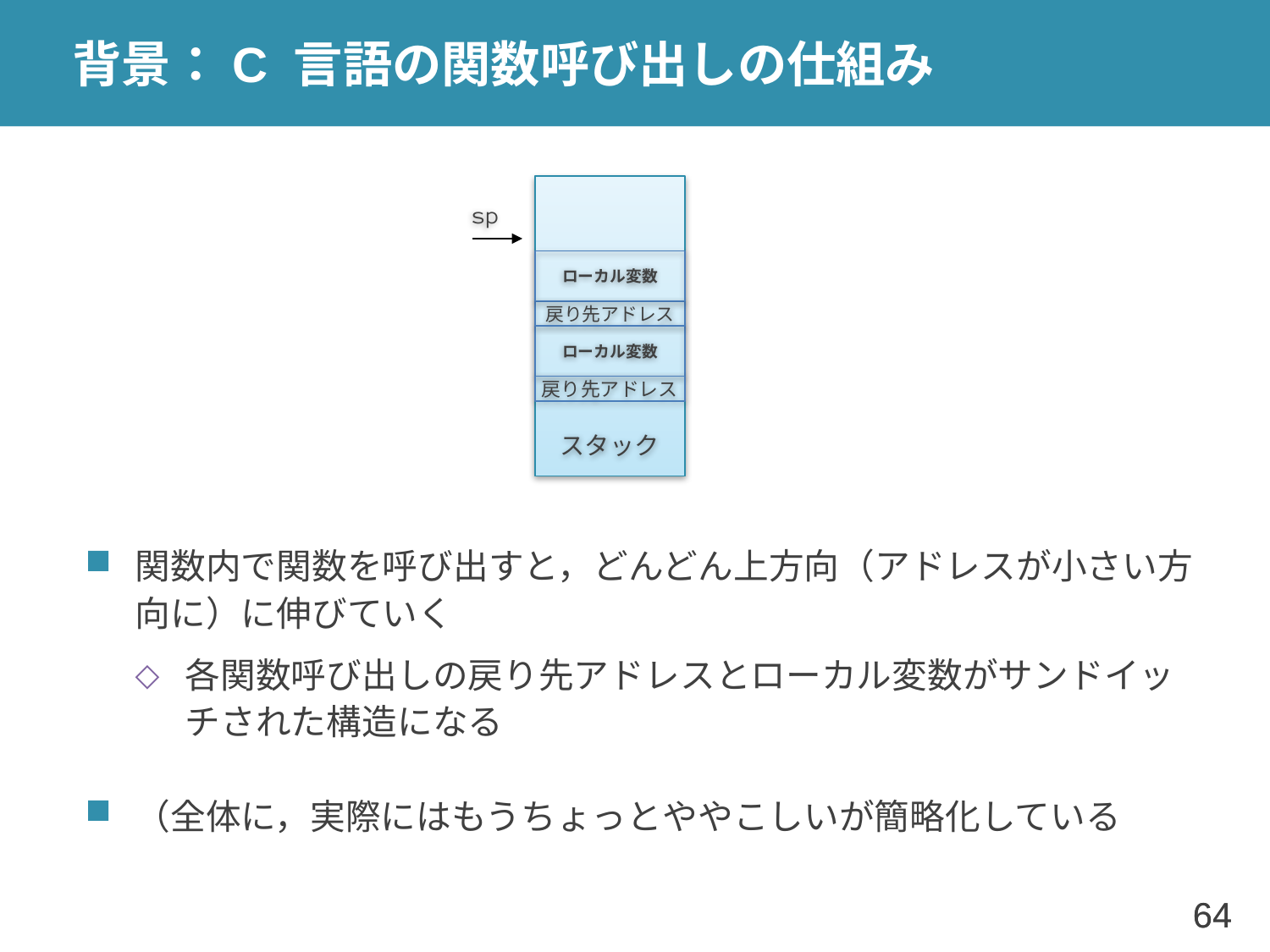

# 背景：C 言語の関数呼び出しの仕組み

sp
ローカル変数
戻り先アドレス
ローカル変数
戻り先アドレス
スタック
関数内で関数を呼び出すと，どんどん上方向（アドレスが小さい方向に）に伸びていく
各関数呼び出しの戻り先アドレスとローカル変数がサンドイッチされた構造になる
（全体に，実際にはもうちょっとややこしいが簡略化している